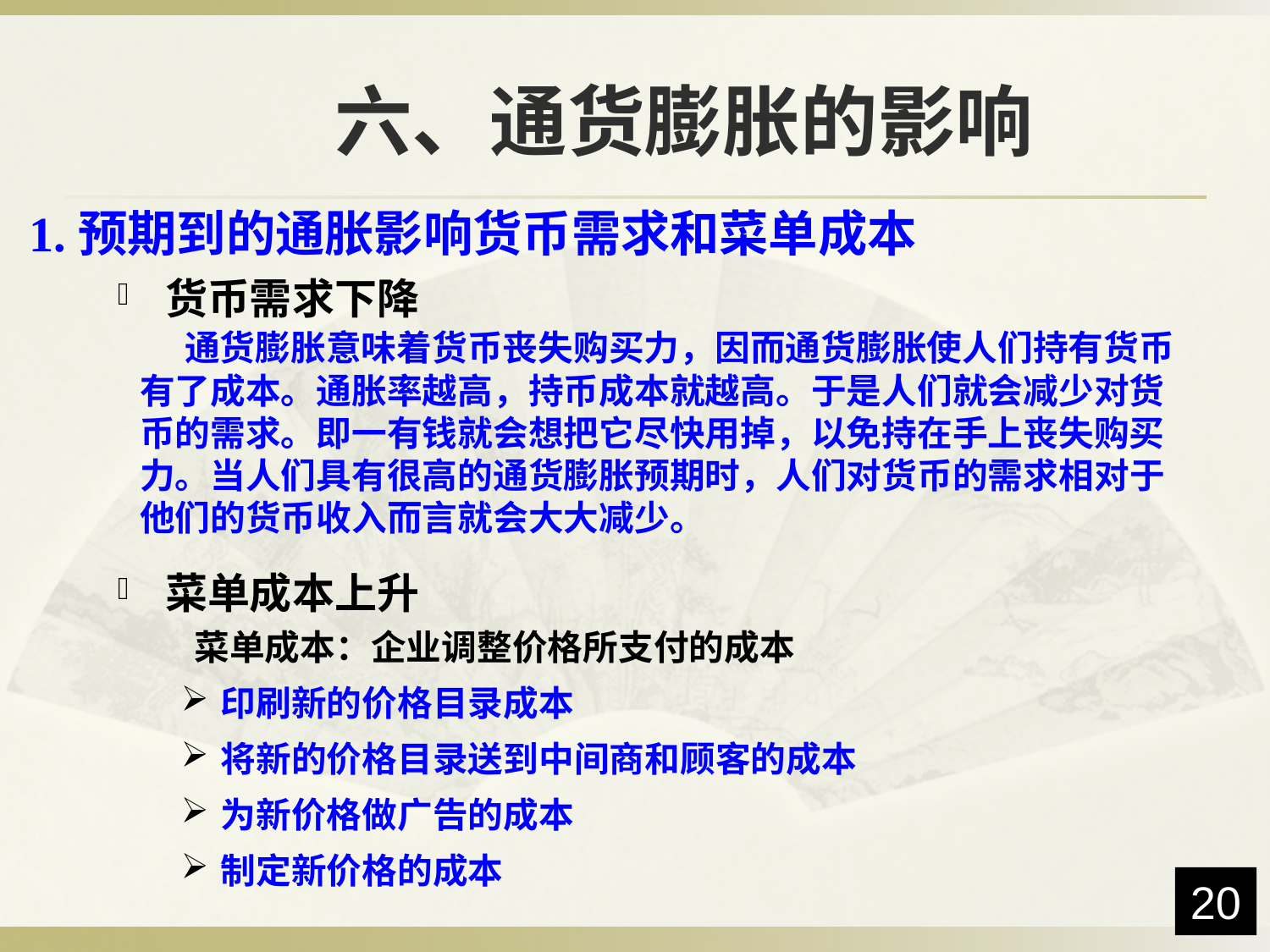

# 六、通货膨胀的影响
1.预期到的通胀影响货币需求和菜单成本
货币需求下降
    通货膨胀意味着货币丧失购买力，因而通货膨胀使人们持有货币有了成本。通胀率越高，持币成本就越高。于是人们就会减少对货币的需求。即一有钱就会想把它尽快用掉，以免持在手上丧失购买力。当人们具有很高的通货膨胀预期时，人们对货币的需求相对于他们的货币收入而言就会大大减少。
菜单成本上升
       菜单成本：企业调整价格所支付的成本
印刷新的价格目录成本
将新的价格目录送到中间商和顾客的成本
为新价格做广告的成本
制定新价格的成本
20